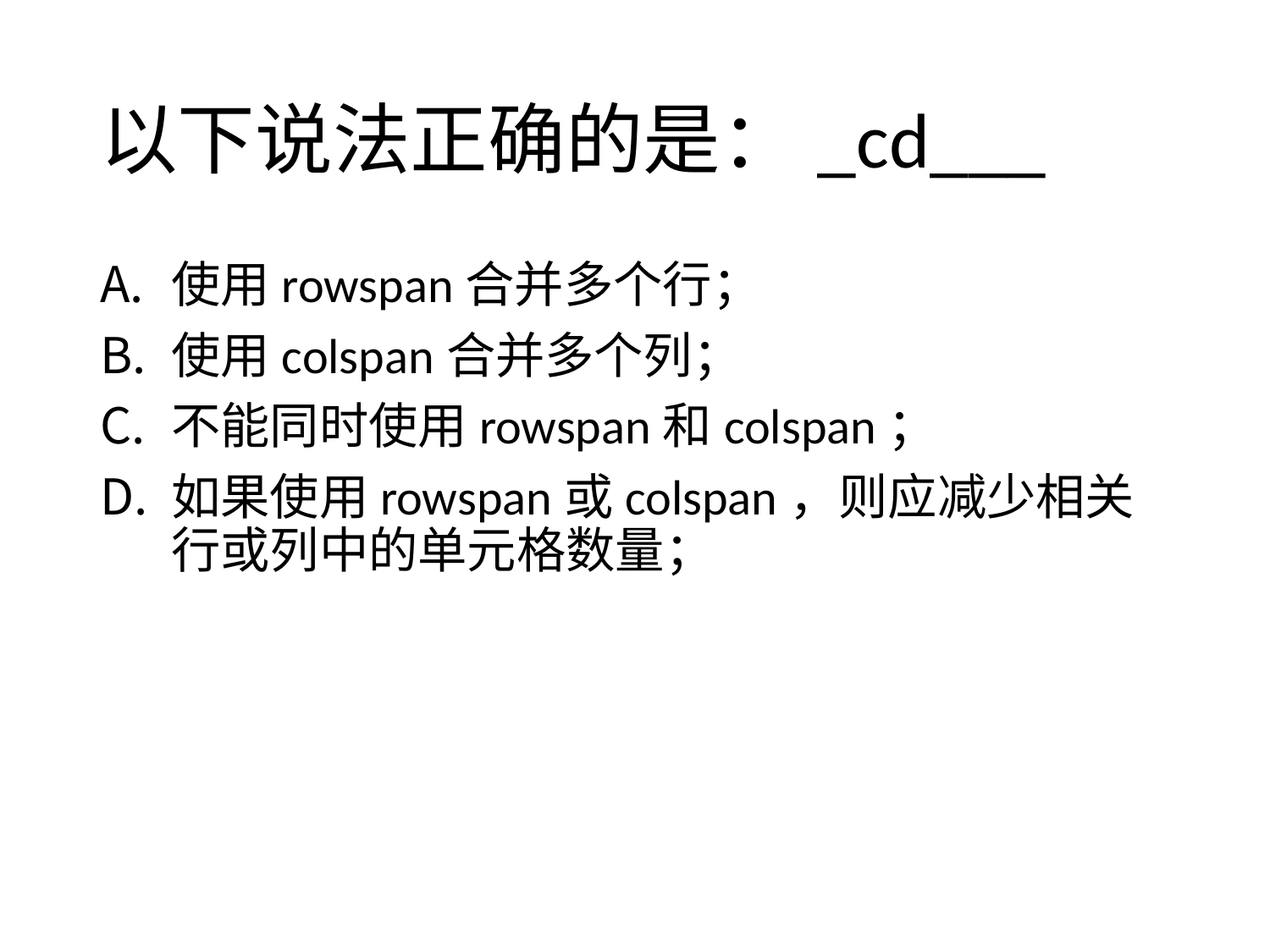

# 以下说法正确的是：_cd___
使用rowspan合并多个行；
使用colspan合并多个列；
不能同时使用rowspan和colspan；
如果使用rowspan或colspan，则应减少相关行或列中的单元格数量；